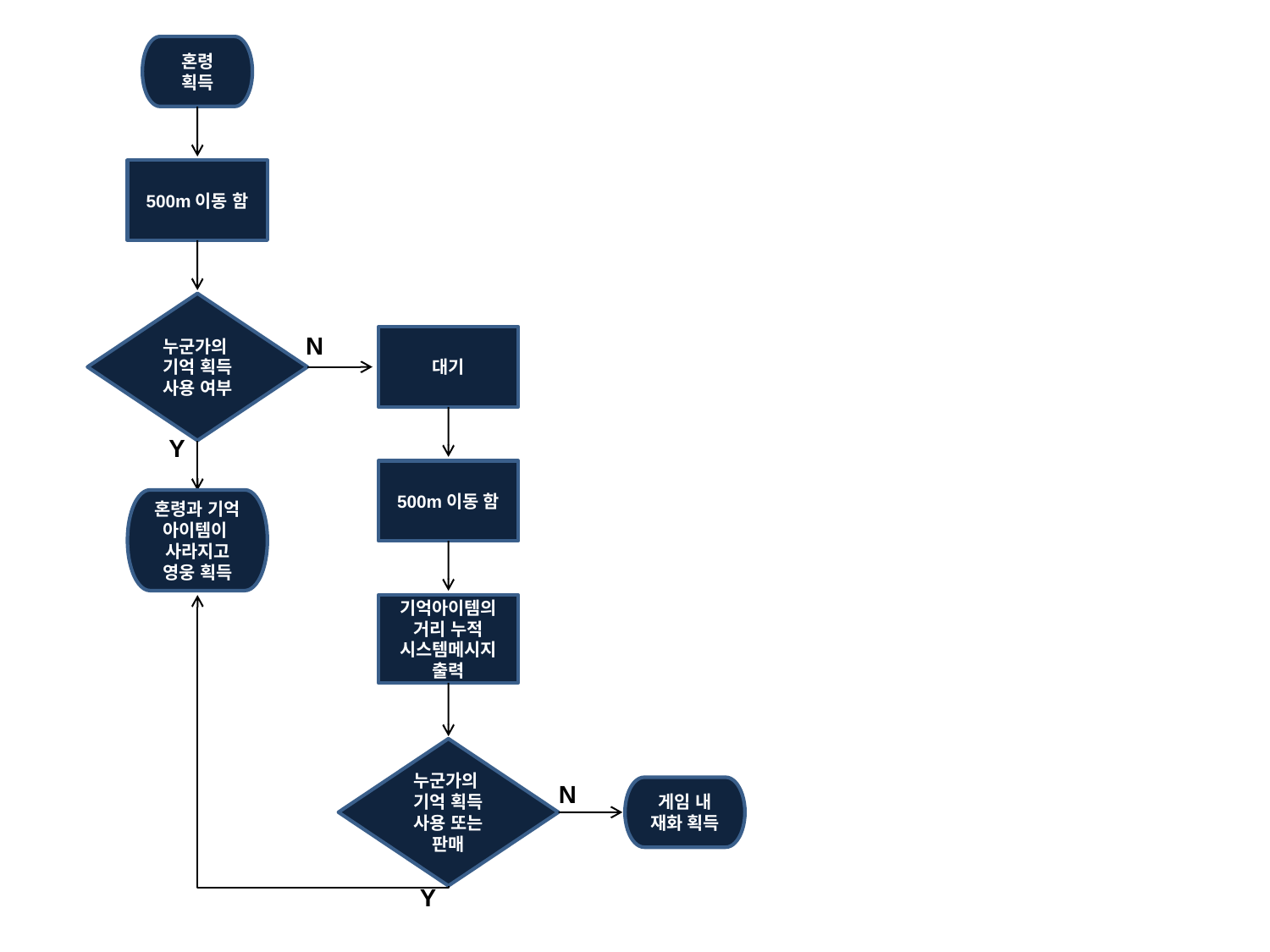

혼령
획득
500m이동 함
누군가의
기억 획득
사용 여부
N
대기
Y
500m이동 함
혼령과 기억
아이템이
사라지고
영웅 획득
기억아이템의 거리 누적
시스템메시지 출력
누군가의
기억 획득
사용 또는 판매
N
게임 내
재화 획득
Y